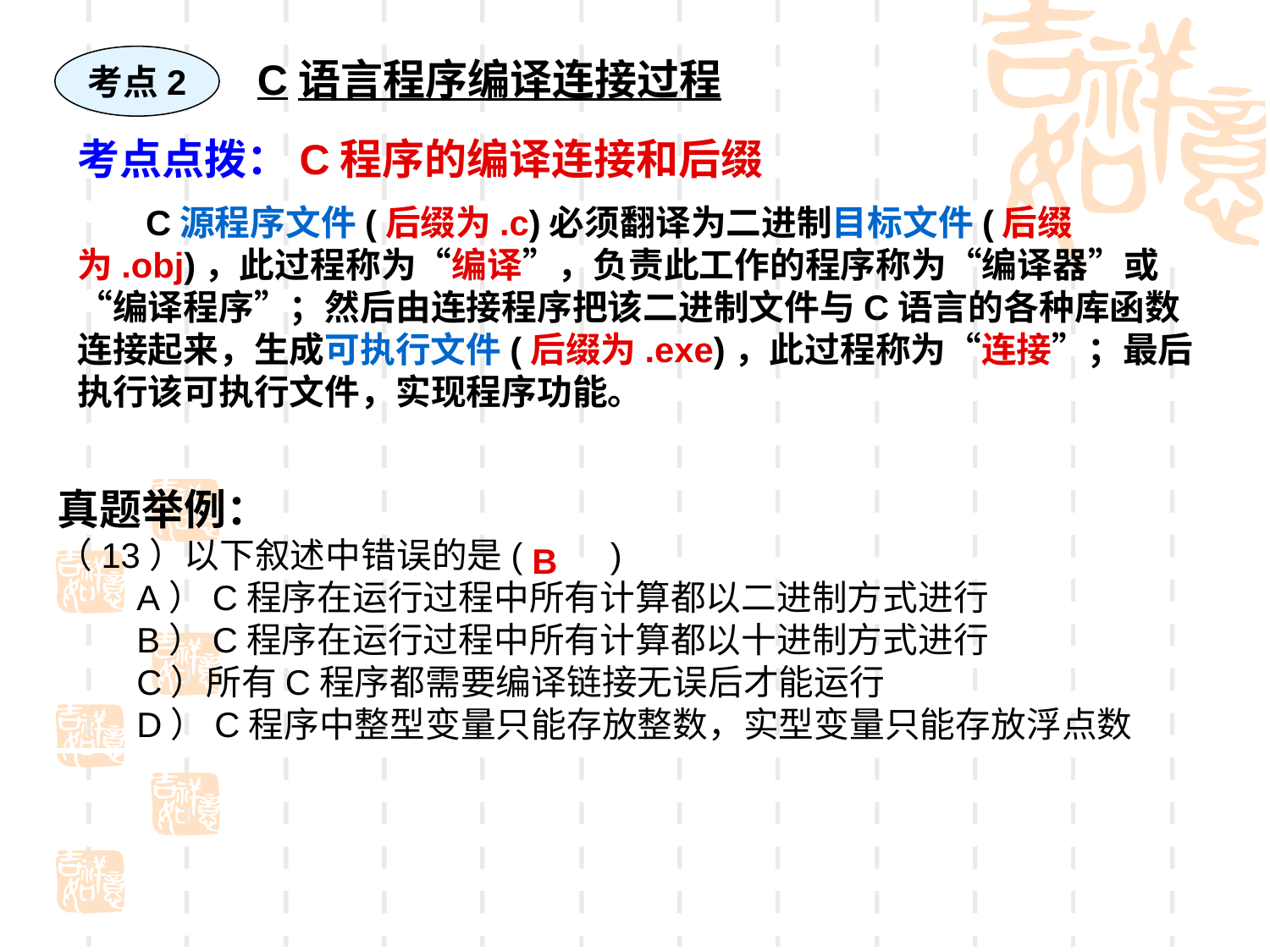

考点2
C语言程序编译连接过程
考点点拨：C程序的编译连接和后缀
       C源程序文件(后缀为.c)必须翻译为二进制目标文件(后缀为.obj)，此过程称为“编译”，负责此工作的程序称为“编译器”或“编译程序”；然后由连接程序把该二进制文件与C语言的各种库函数连接起来，生成可执行文件(后缀为.exe)，此过程称为“连接”；最后执行该可执行文件，实现程序功能。
真题举例：
（13）以下叙述中错误的是(         )
　　A）C程序在运行过程中所有计算都以二进制方式进行
　　B）C程序在运行过程中所有计算都以十进制方式进行
　　C）所有C程序都需要编译链接无误后才能运行
　　D）C程序中整型变量只能存放整数，实型变量只能存放浮点数
B